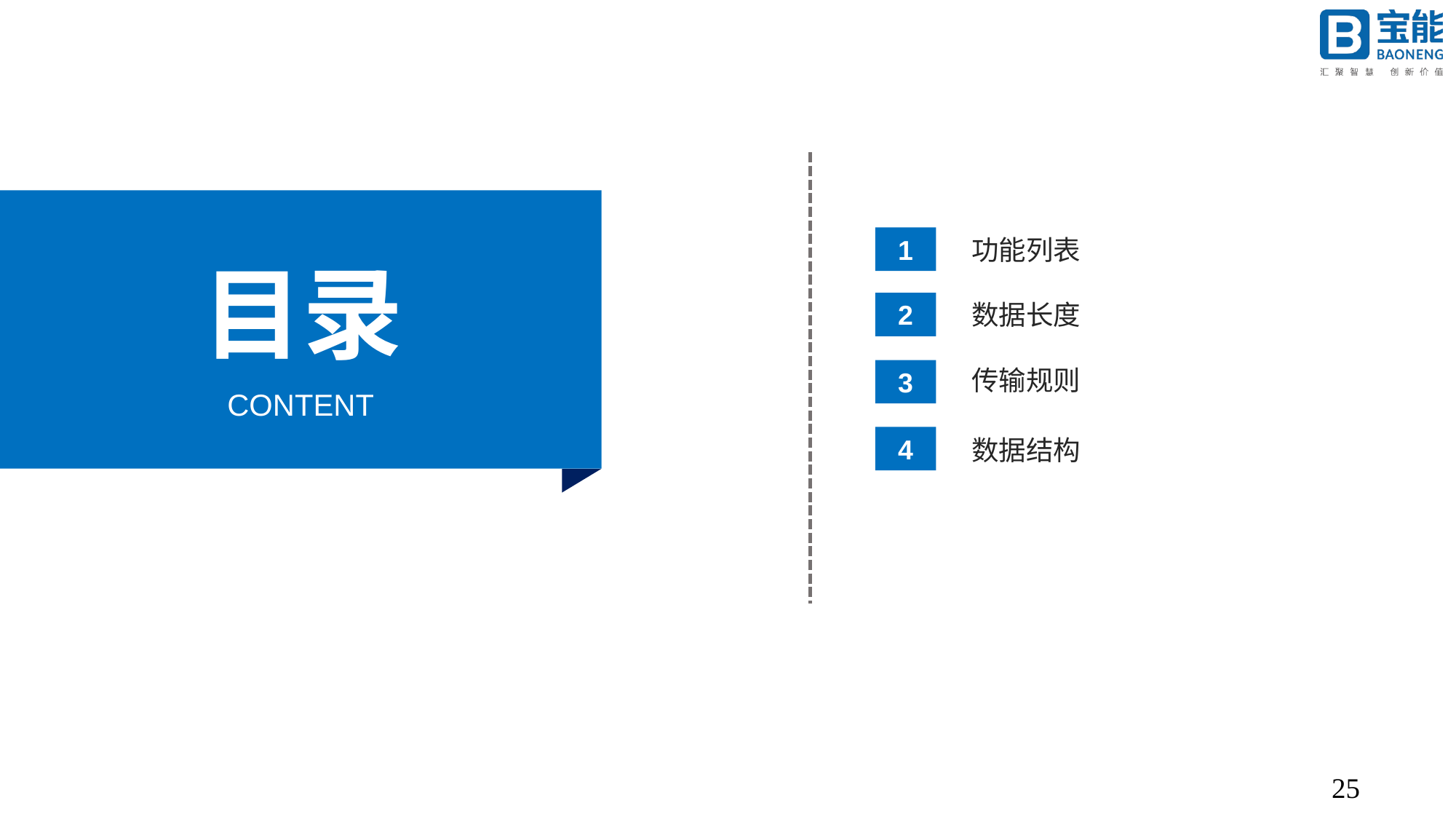

目录
制作过程
3
CONTENT

1
功能列表
2
数据长度
传输规则
3
4
数据结构